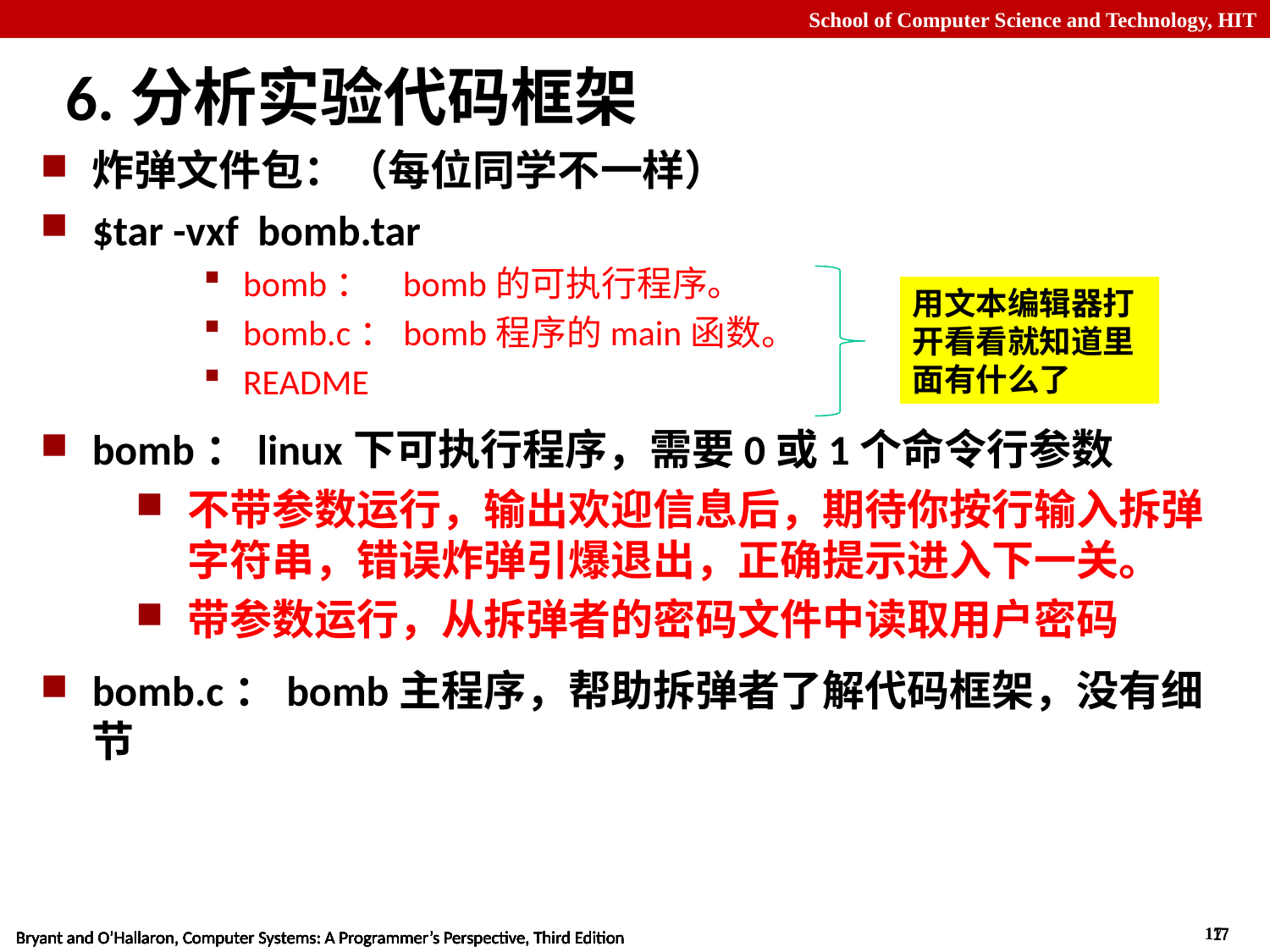

# 6.分析实验代码框架
炸弹文件包：（每位同学不一样）
$tar -vxf  bomb.tar
bomb：   bomb的可执行程序。
bomb.c：bomb程序的main函数。
README
bomb：linux下可执行程序，需要0或1个命令行参数
不带参数运行，输出欢迎信息后，期待你按行输入拆弹字符串，错误炸弹引爆退出，正确提示进入下一关。
带参数运行，从拆弹者的密码文件中读取用户密码
bomb.c：bomb主程序，帮助拆弹者了解代码框架，没有细节

用文本编辑器打开看看就知道里面有什么了